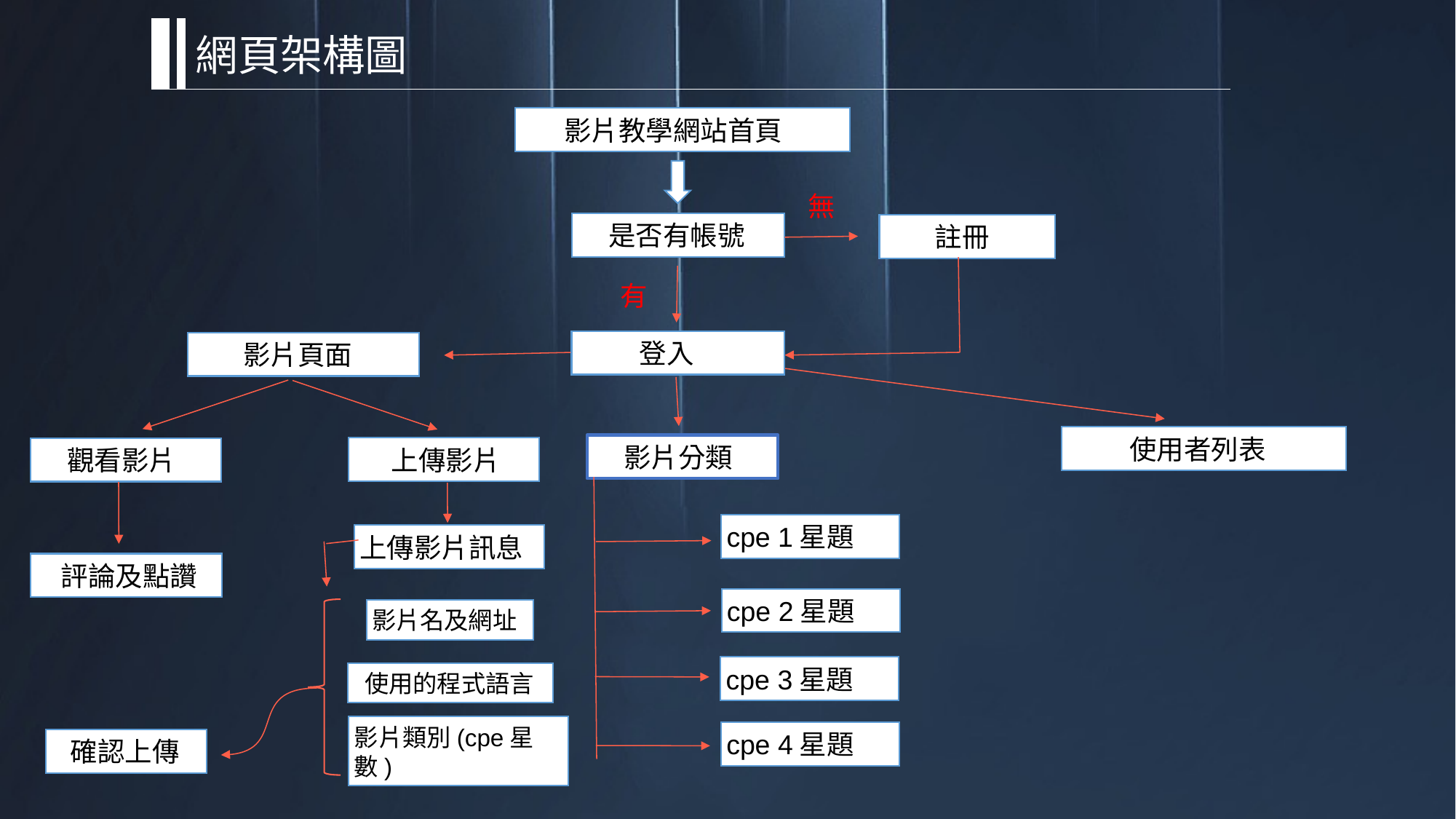

網頁架構圖

      影片教學網站首頁

無
    是否有帳號
       註冊
有
         登入
       影片頁面
         使用者列表
    影片分類
     上傳影片
    觀看影片
cpe 1星題
上傳影片訊息
   評論及點讚
cpe 2星題

影片名及網址
cpe 3星題
 使用的程式語言
cpe 4星題
  確認上傳
影片類別(cpe星數)